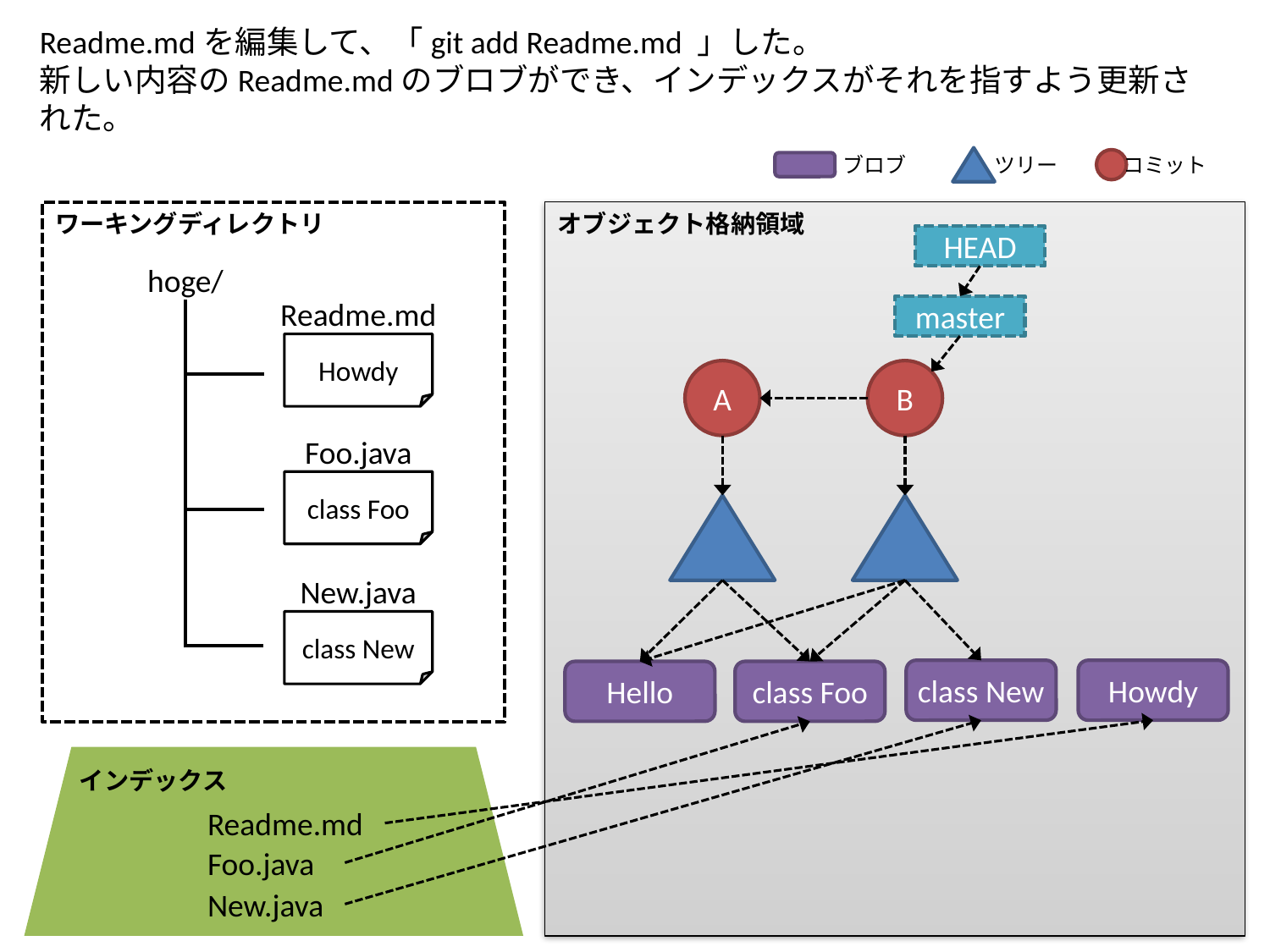

Readme.mdを編集して、「git add Readme.md 」した。
新しい内容のReadme.mdのブロブができ、インデックスがそれを指すよう更新された。
ブロブ
ツリー

コミット

オブジェクト格納領域
ワーキングディレクトリ
HEAD
hoge/
Readme.md
master
Howdy

A
B
Foo.java
class Foo

New.java
class New

class New
Howdy
Hello
class Foo
 インデックス
Readme.md
Foo.java
New.java